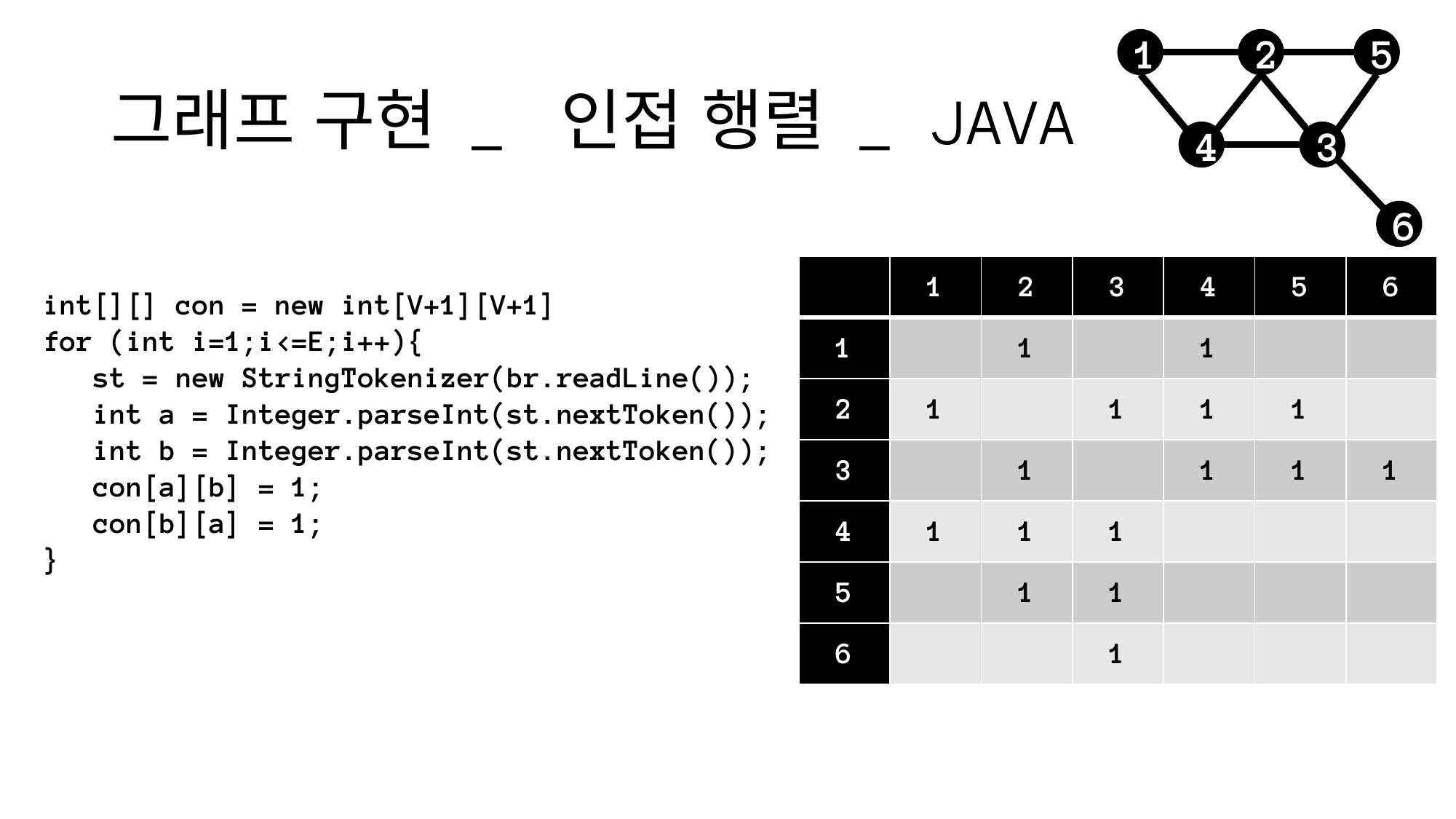

1
2
5
4
3
6
# 그래프 구현 _ 인접 행렬 _ JAVA
|  | 1 | 2 | 3 | 4 | 5 | 6 |
| --- | --- | --- | --- | --- | --- | --- |
| 1 |  | 1 |  | 1 |  |  |
| 2 | 1 |  | 1 | 1 | 1 |  |
| 3 |  | 1 |  | 1 | 1 | 1 |
| 4 | 1 | 1 | 1 |  |  |  |
| 5 |  | 1 | 1 |  |  |  |
| 6 |  |  | 1 |  |  |  |
int[][] con = new int[V+1][V+1]
for (int i=1;i<=E;i++){
   st = new StringTokenizer(br.readLine());
   int a = Integer.parseInt(st.nextToken());
   int b = Integer.parseInt(st.nextToken());
   con[a][b] = 1;
   con[b][a] = 1;
}